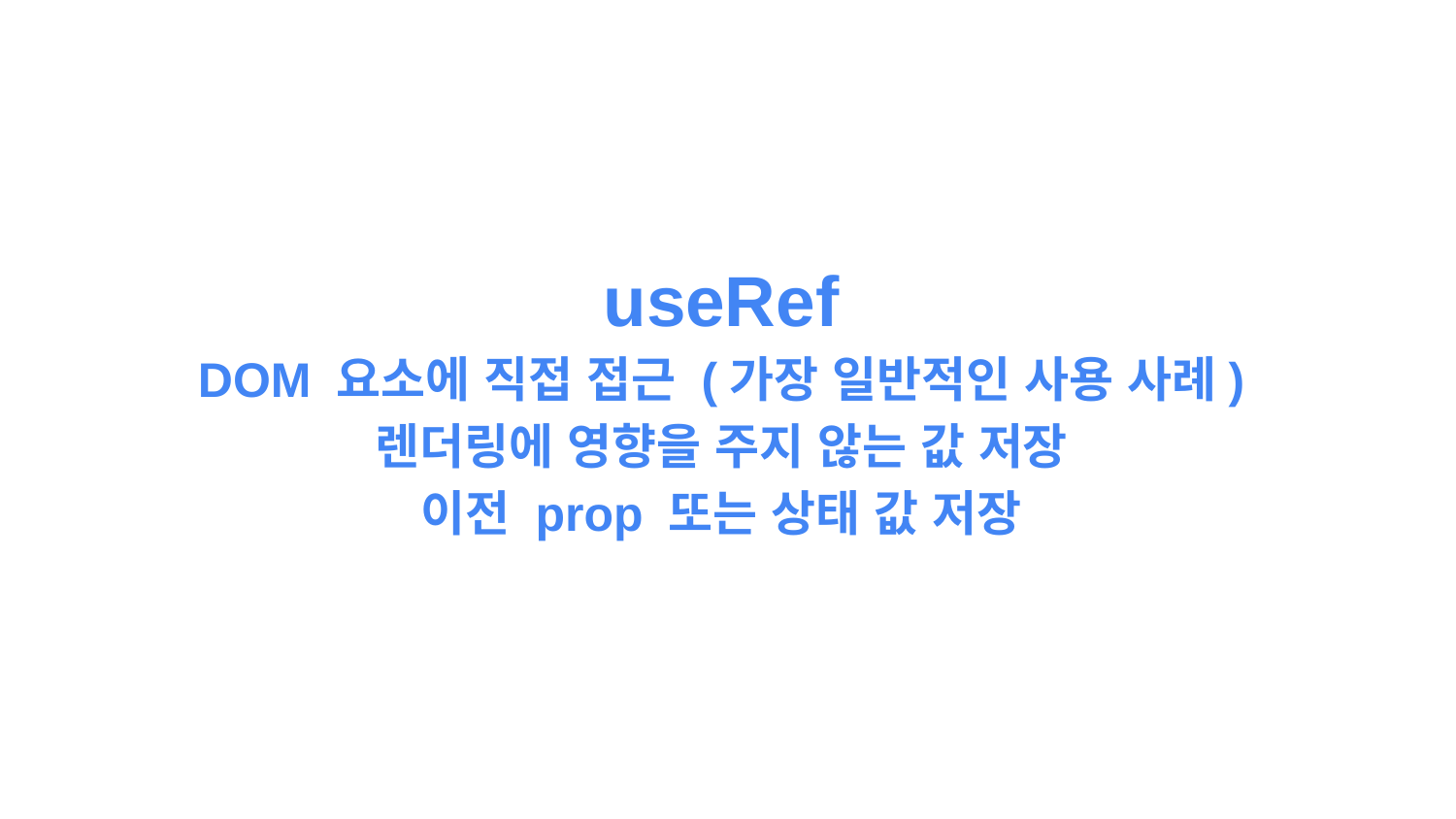

useRef
DOM 요소에 직접 접근 (가장 일반적인 사용 사례)
렌더링에 영향을 주지 않는 값 저장
이전 prop 또는 상태 값 저장